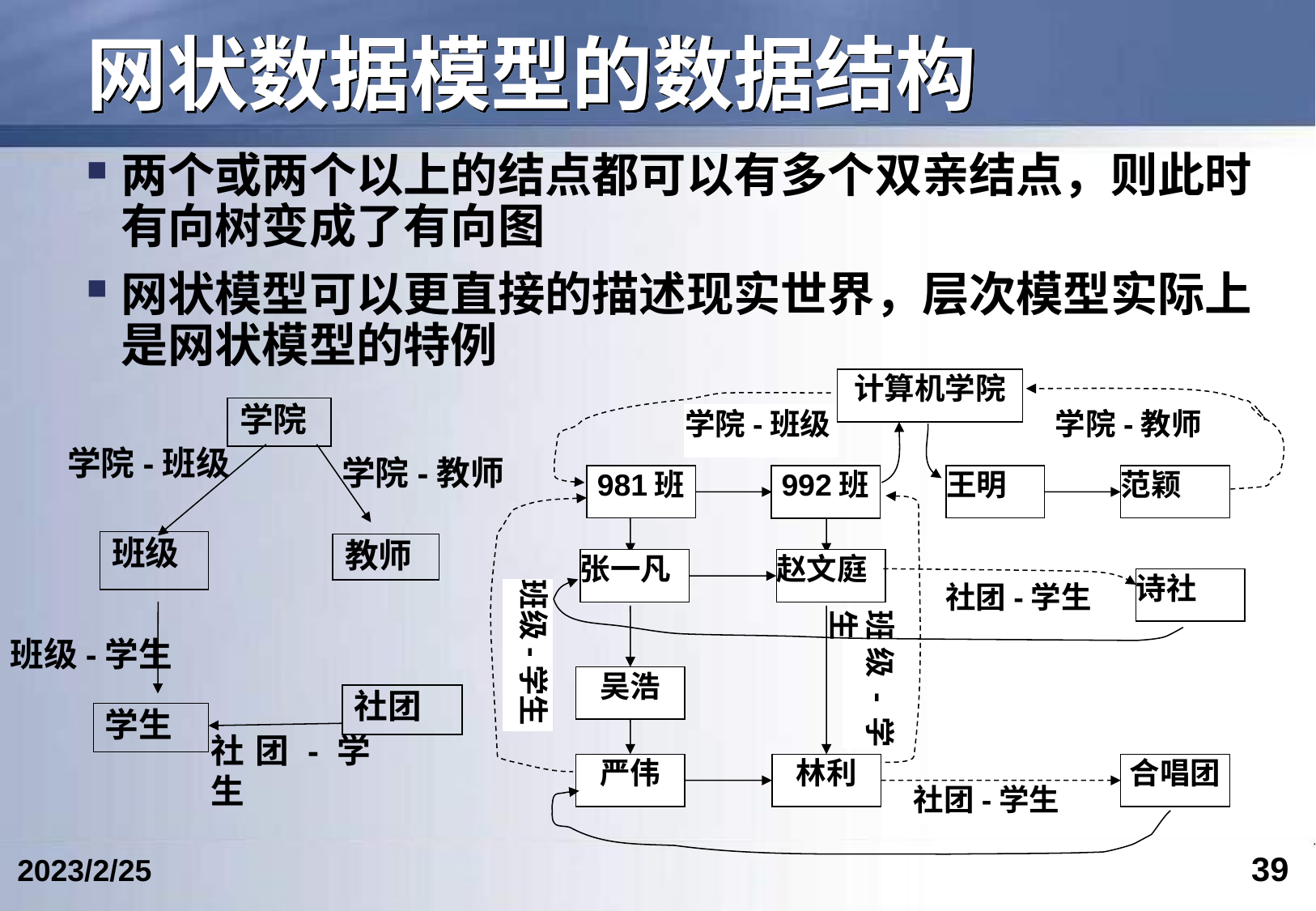

# 网状数据模型的数据结构
两个或两个以上的结点都可以有多个双亲结点，则此时有向树变成了有向图
网状模型可以更直接的描述现实世界，层次模型实际上是网状模型的特例
计算机学院

学院-班级
学院-教师

981班
992班
王明
范颖

张一凡
赵文庭

诗社

社团-学生

吴浩

严伟
林利
合唱团

社团-学生

班级-学生
班级-学生
学院
学院-班级

学院-教师
班级
教师

班级-学生
社团
学生
社团-学生

39
2023/2/25